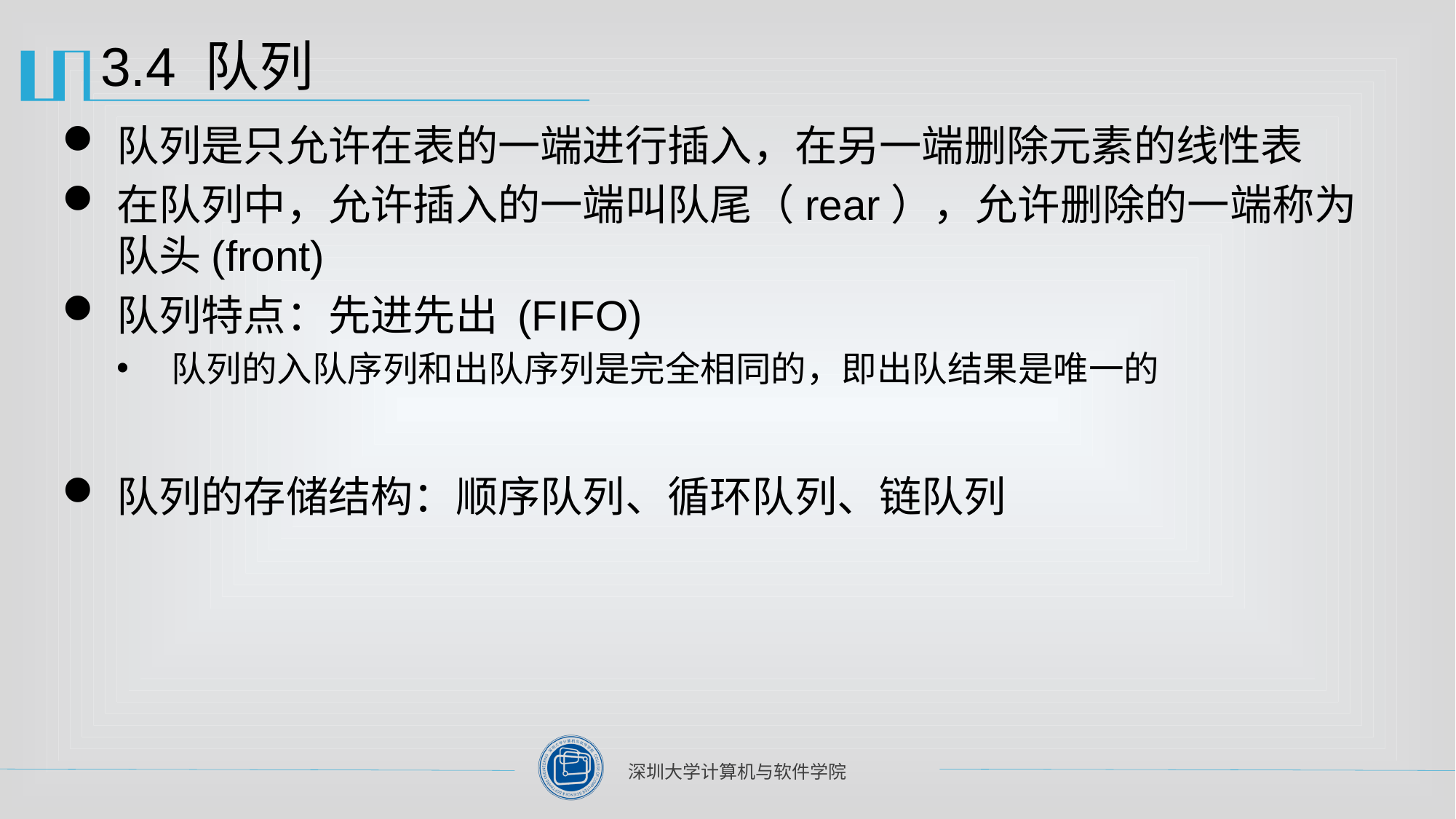

# 3.4 队列
队列是只允许在表的一端进行插入，在另一端删除元素的线性表
在队列中，允许插入的一端叫队尾（rear），允许删除的一端称为队头(front)
队列特点：先进先出 (FIFO)
队列的入队序列和出队序列是完全相同的，即出队结果是唯一的

队列的存储结构：顺序队列、循环队列、链队列

46